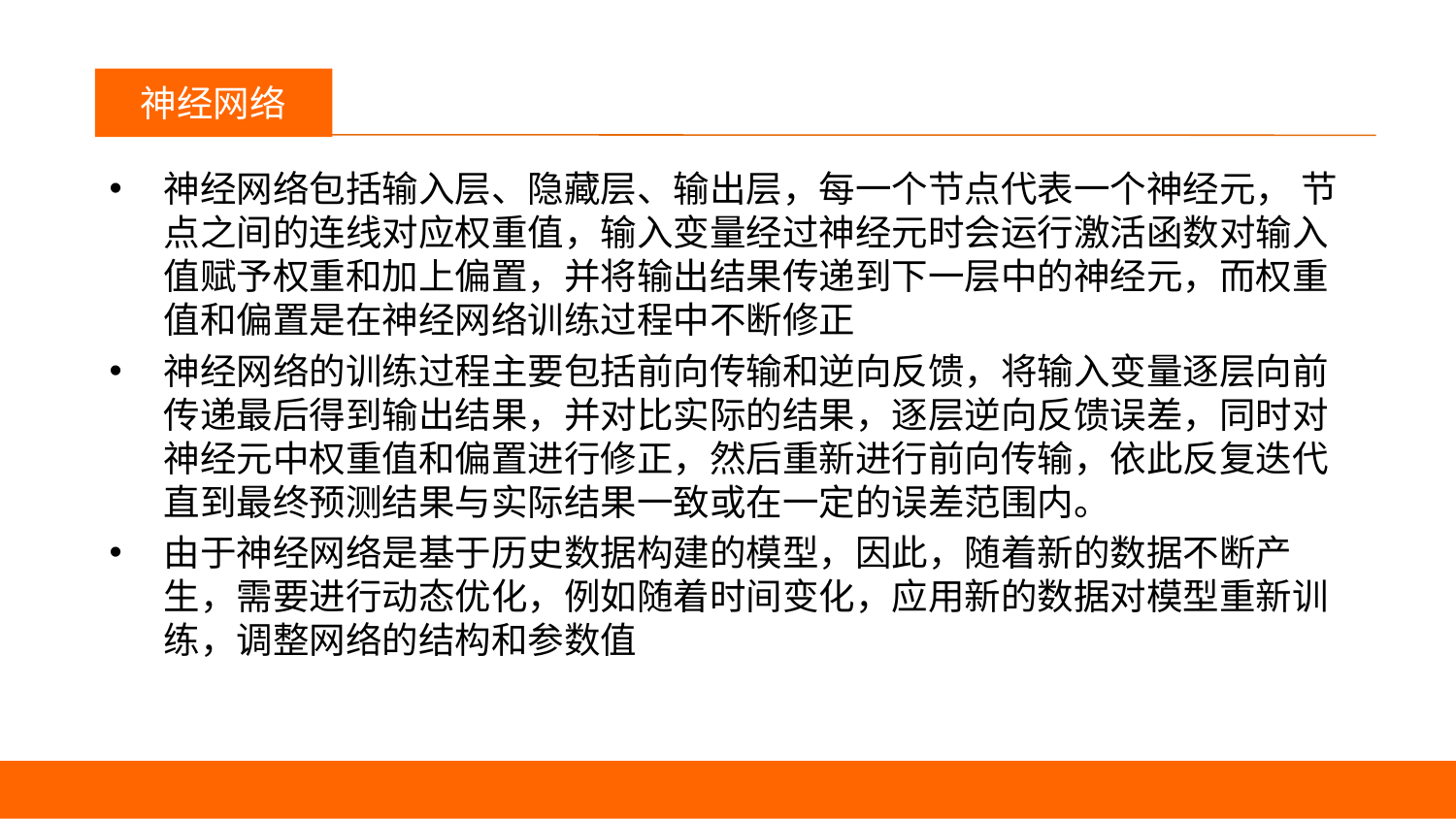

议程
神经网络

神经网络包括输入层、隐藏层、输出层，每一个节点代表一个神经元， 节点之间的连线对应权重值，输入变量经过神经元时会运行激活函数对输入值赋予权重和加上偏置，并将输出结果传递到下一层中的神经元，而权重值和偏置是在神经网络训练过程中不断修正
神经网络的训练过程主要包括前向传输和逆向反馈，将输入变量逐层向前传递最后得到输出结果，并对比实际的结果，逐层逆向反馈误差，同时对神经元中权重值和偏置进行修正，然后重新进行前向传输，依此反复迭代直到最终预测结果与实际结果一致或在一定的误差范围内。
由于神经网络是基于历史数据构建的模型，因此，随着新的数据不断产生，需要进行动态优化，例如随着时间变化，应用新的数据对模型重新训练，调整网络的结构和参数值